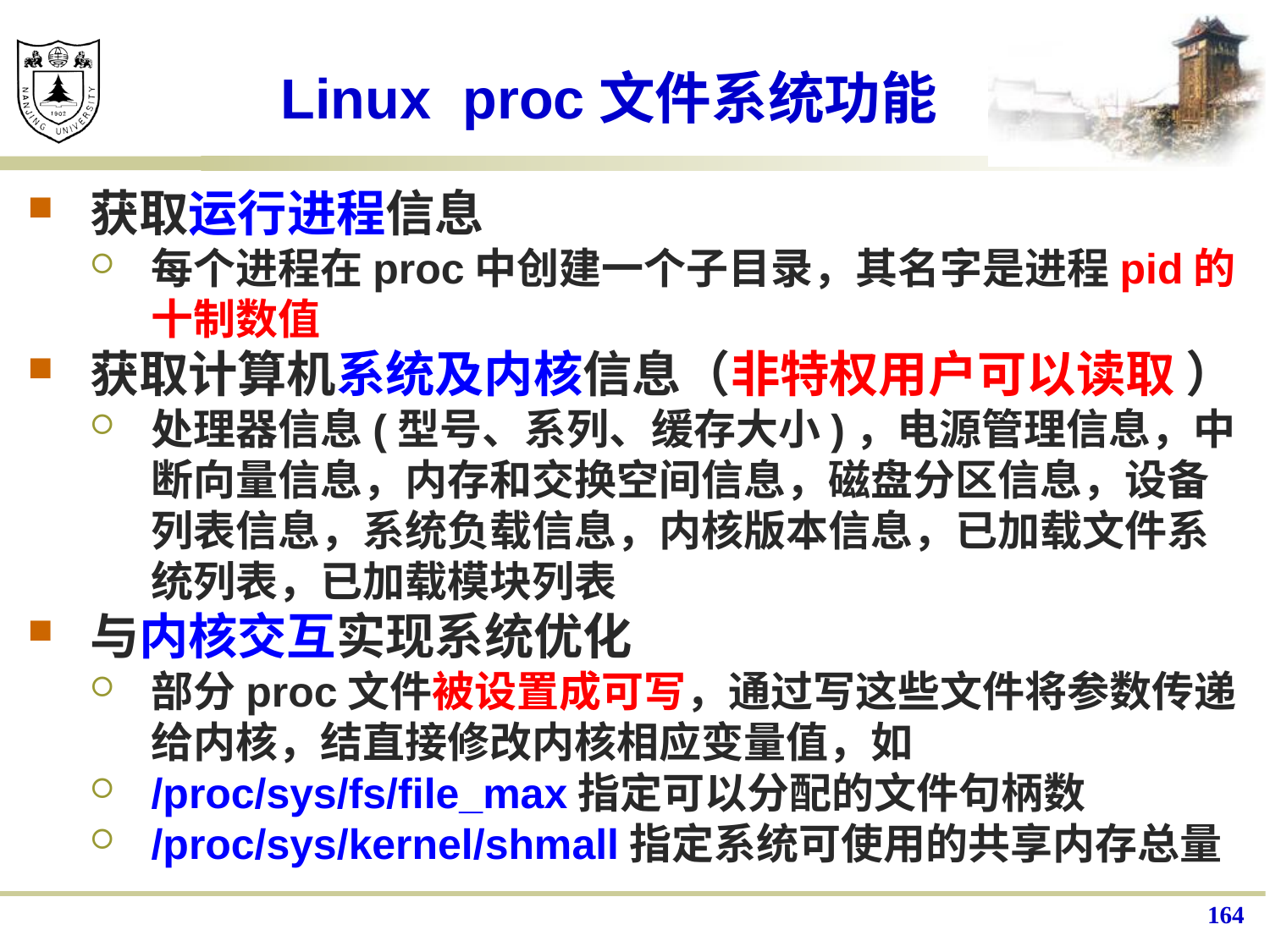

# Linux  proc文件系统功能
获取运行进程信息
每个进程在proc中创建一个子目录，其名字是进程pid的十制数值
获取计算机系统及内核信息（非特权用户可以读取 ）
处理器信息(型号、系列、缓存大小)，电源管理信息，中断向量信息，内存和交换空间信息，磁盘分区信息，设备列表信息，系统负载信息，内核版本信息，已加载文件系统列表，已加载模块列表
与内核交互实现系统优化
部分proc文件被设置成可写，通过写这些文件将参数传递给内核，结直接修改内核相应变量值，如
/proc/sys/fs/file_max指定可以分配的文件句柄数
/proc/sys/kernel/shmall指定系统可使用的共享内存总量

164